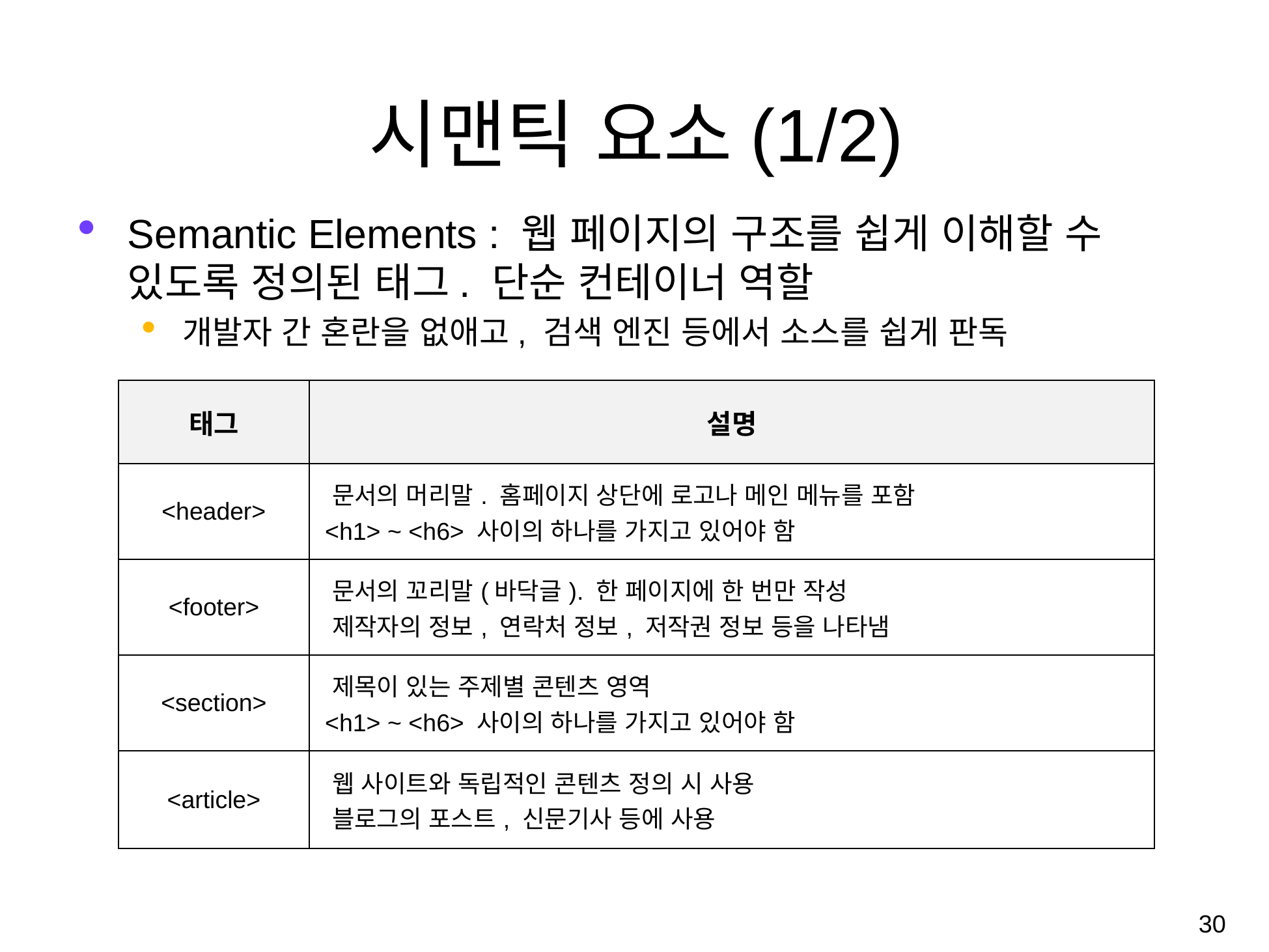

시맨틱 요소(1/2)
Semantic Elements : 웹 페이지의 구조를 쉽게 이해할 수 있도록 정의된 태그. 단순 컨테이너 역할
개발자 간 혼란을 없애고, 검색 엔진 등에서 소스를 쉽게 판독
| 태그 | 설명 |
| --- | --- |
| <header> | 문서의 머리말. 홈페이지 상단에 로고나 메인 메뉴를 포함 <h1> ~ <h6> 사이의 하나를 가지고 있어야 함 |
| <footer> | 문서의 꼬리말(바닥글). 한 페이지에 한 번만 작성 제작자의 정보, 연락처 정보, 저작권 정보 등을 나타냄 |
| <section> | 제목이 있는 주제별 콘텐츠 영역 <h1> ~ <h6> 사이의 하나를 가지고 있어야 함 |
| <article> | 웹 사이트와 독립적인 콘텐츠 정의 시 사용 블로그의 포스트, 신문기사 등에 사용 |
30